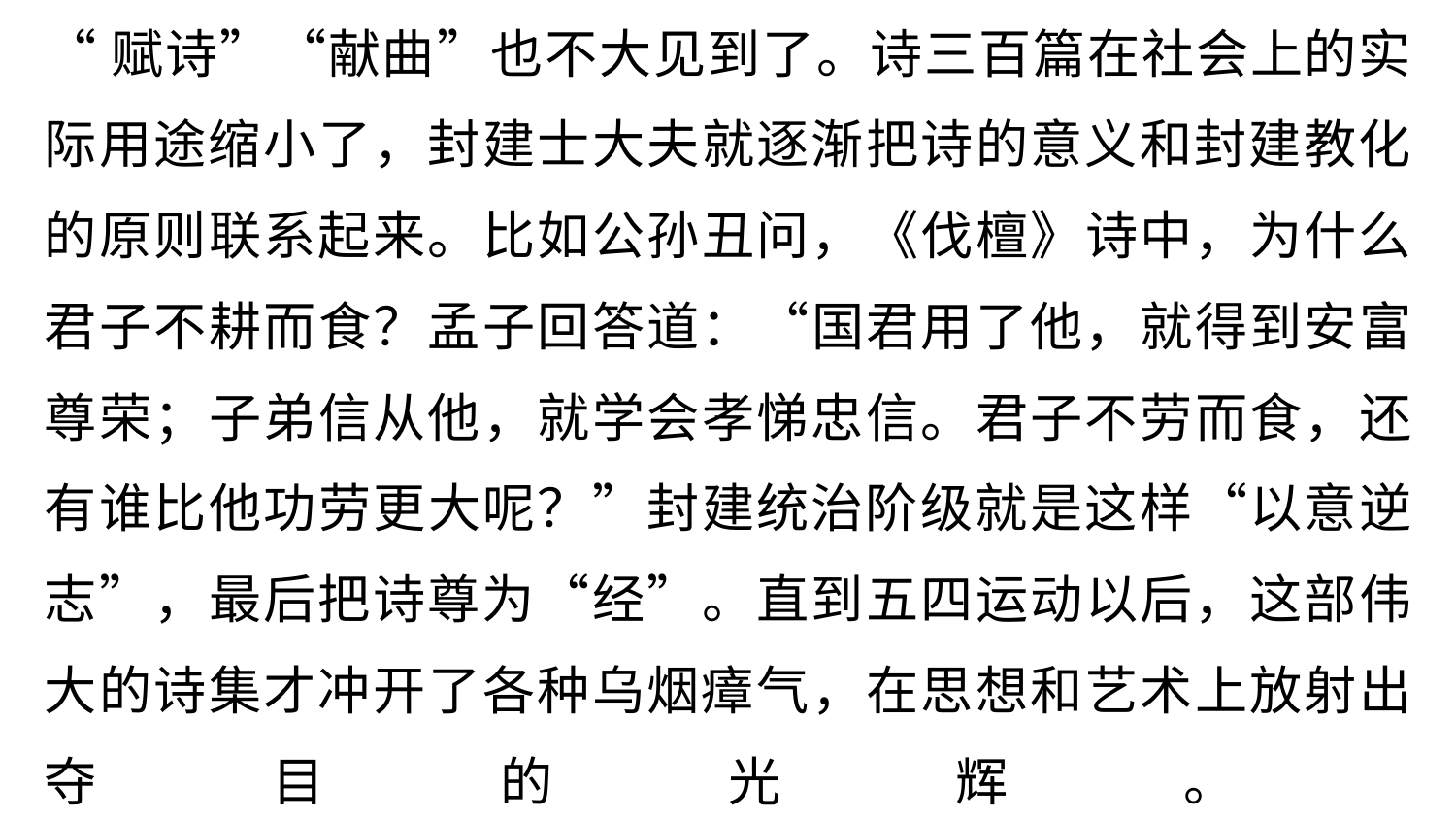

“赋诗”“献曲”也不大见到了。诗三百篇在社会上的实际用途缩小了，封建士大夫就逐渐把诗的意义和封建教化的原则联系起来。比如公孙丑问，《伐檀》诗中，为什么君子不耕而食？孟子回答道：“国君用了他，就得到安富尊荣；子弟信从他，就学会孝悌忠信。君子不劳而食，还有谁比他功劳更大呢？”封建统治阶级就是这样“以意逆志”，最后把诗尊为“经”。直到五四运动以后，这部伟大的诗集才冲开了各种乌烟瘴气，在思想和艺术上放射出夺目的光辉。
                      (摘编自中华书局“知识丛书”金开诚《诗经》)